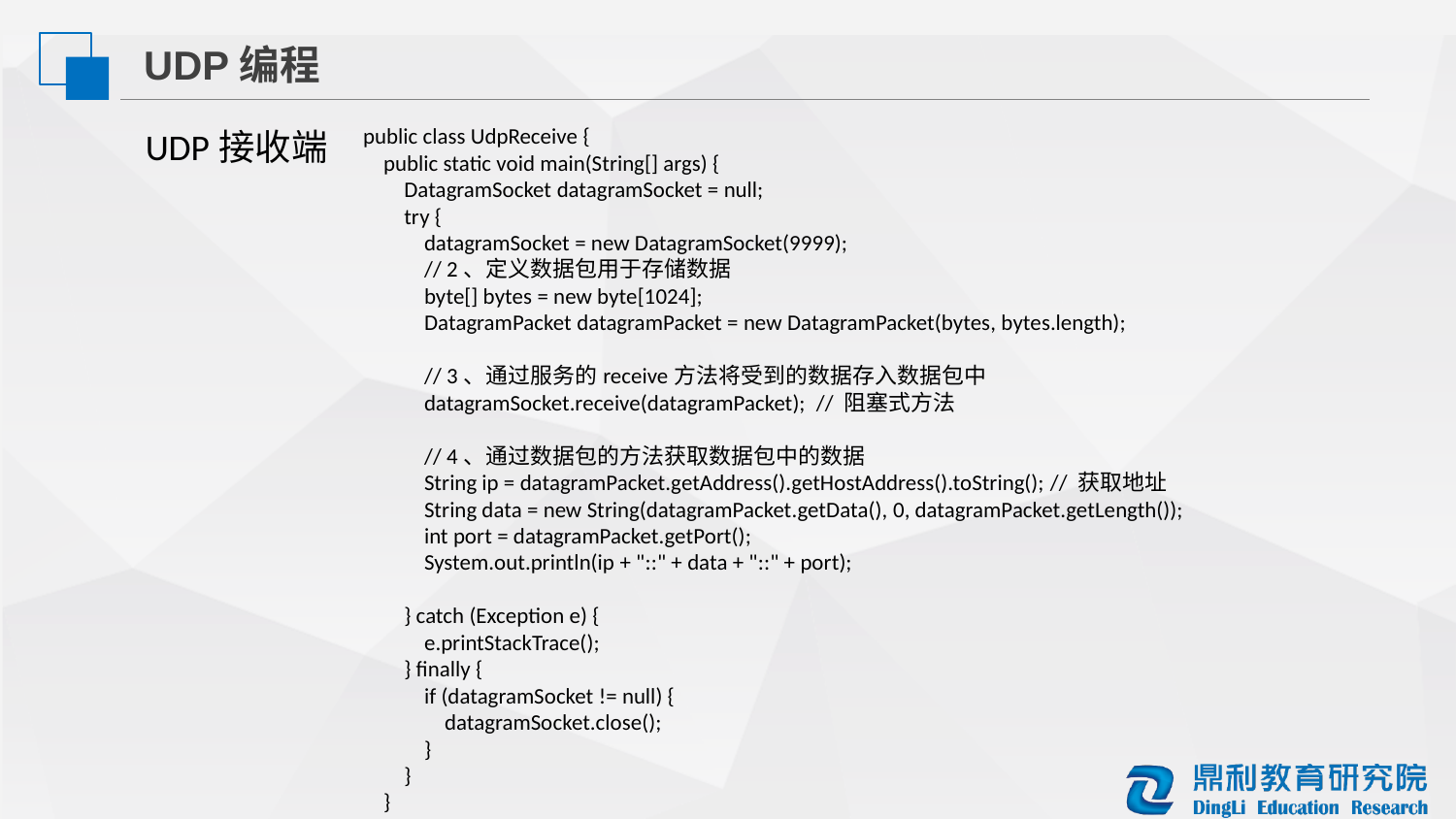

UDP编程
public class UdpReceive {
    public static void main(String[] args) {
        DatagramSocket datagramSocket = null;
        try {
            datagramSocket = new DatagramSocket(9999);
            // 2、定义数据包用于存储数据
            byte[] bytes = new byte[1024];
            DatagramPacket datagramPacket = new DatagramPacket(bytes, bytes.length);

            // 3、通过服务的receive方法将受到的数据存入数据包中
            datagramSocket.receive(datagramPacket);  // 阻塞式方法

            // 4、通过数据包的方法获取数据包中的数据
            String ip = datagramPacket.getAddress().getHostAddress().toString(); // 获取地址
            String data = new String(datagramPacket.getData(), 0, datagramPacket.getLength());
            int port = datagramPacket.getPort();
            System.out.println(ip + "::" + data + "::" + port);

        } catch (Exception e) {
            e.printStackTrace();
        } finally {
            if (datagramSocket != null) {
                datagramSocket.close();
            }
        }
    }
}
UDP接收端